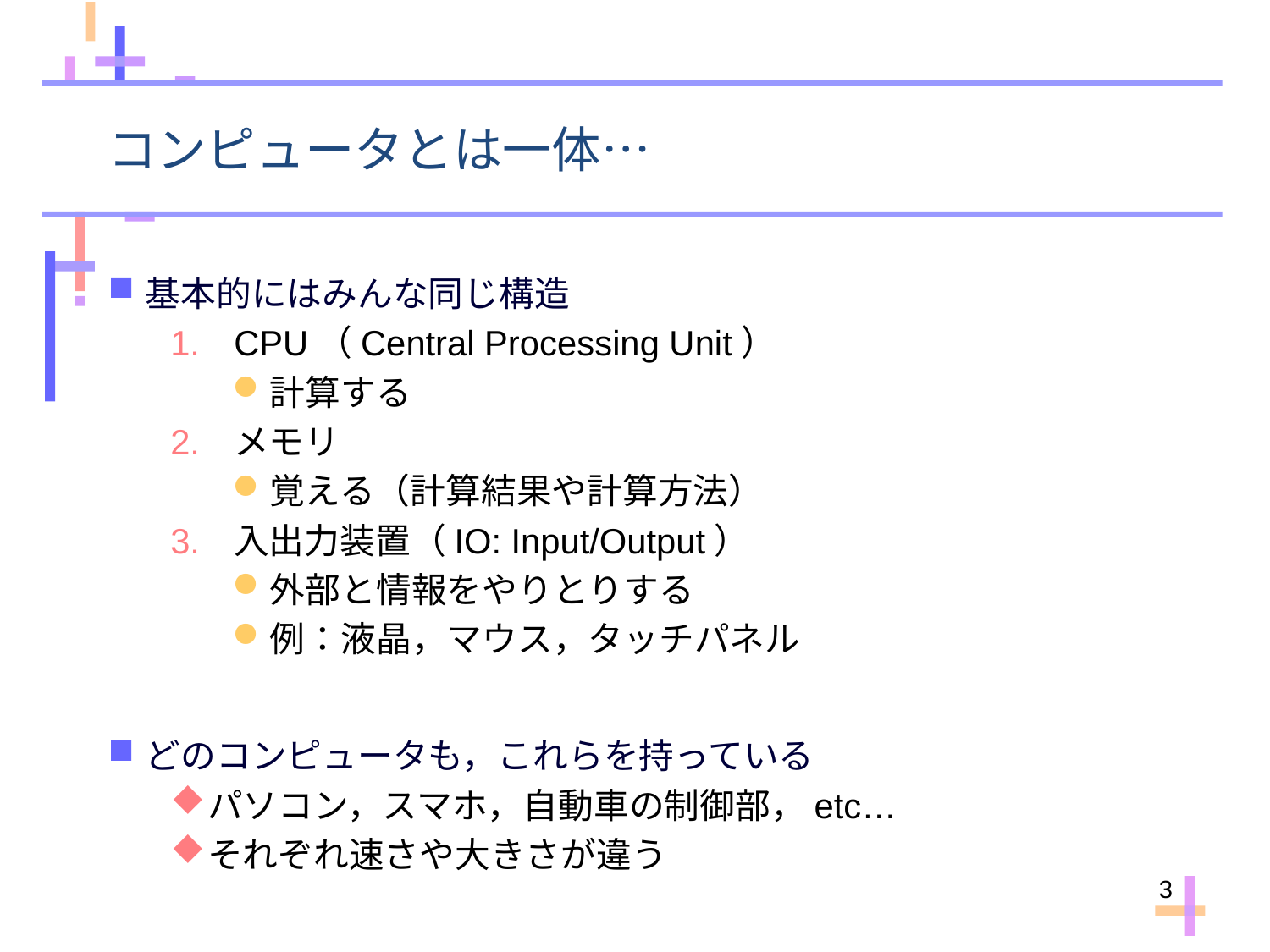

# コンピュータとは一体…
基本的にはみんな同じ構造
CPU（Central Processing Unit）
計算する
メモリ
覚える（計算結果や計算方法）
入出力装置（IO: Input/Output）
外部と情報をやりとりする
例：液晶，マウス，タッチパネル

どのコンピュータも，これらを持っている
パソコン，スマホ，自動車の制御部，etc…
それぞれ速さや大きさが違う
3